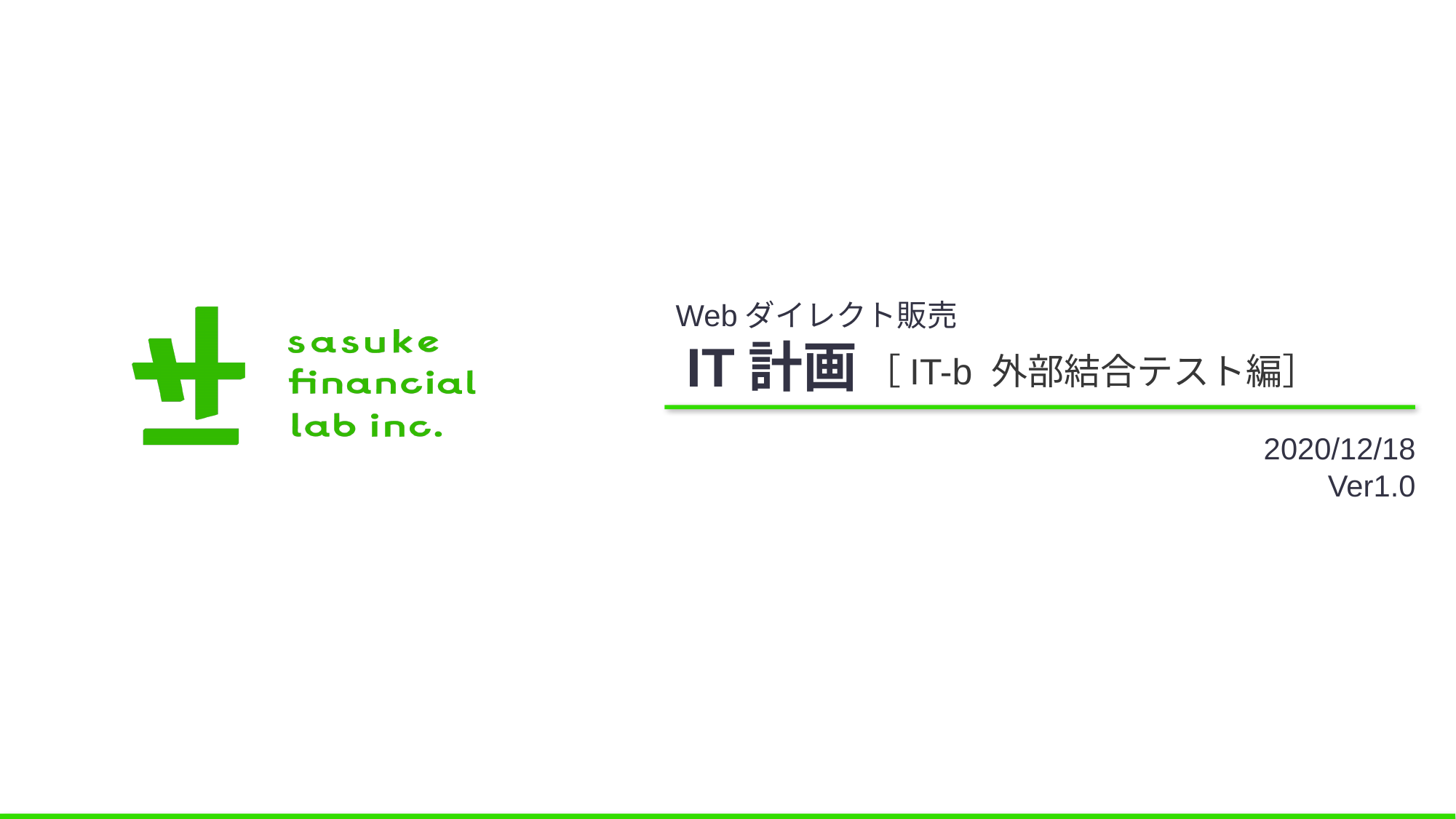

Webダイレクト販売
# IT計画
［IT-b 外部結合テスト編］
2020/12/18
Ver1.0